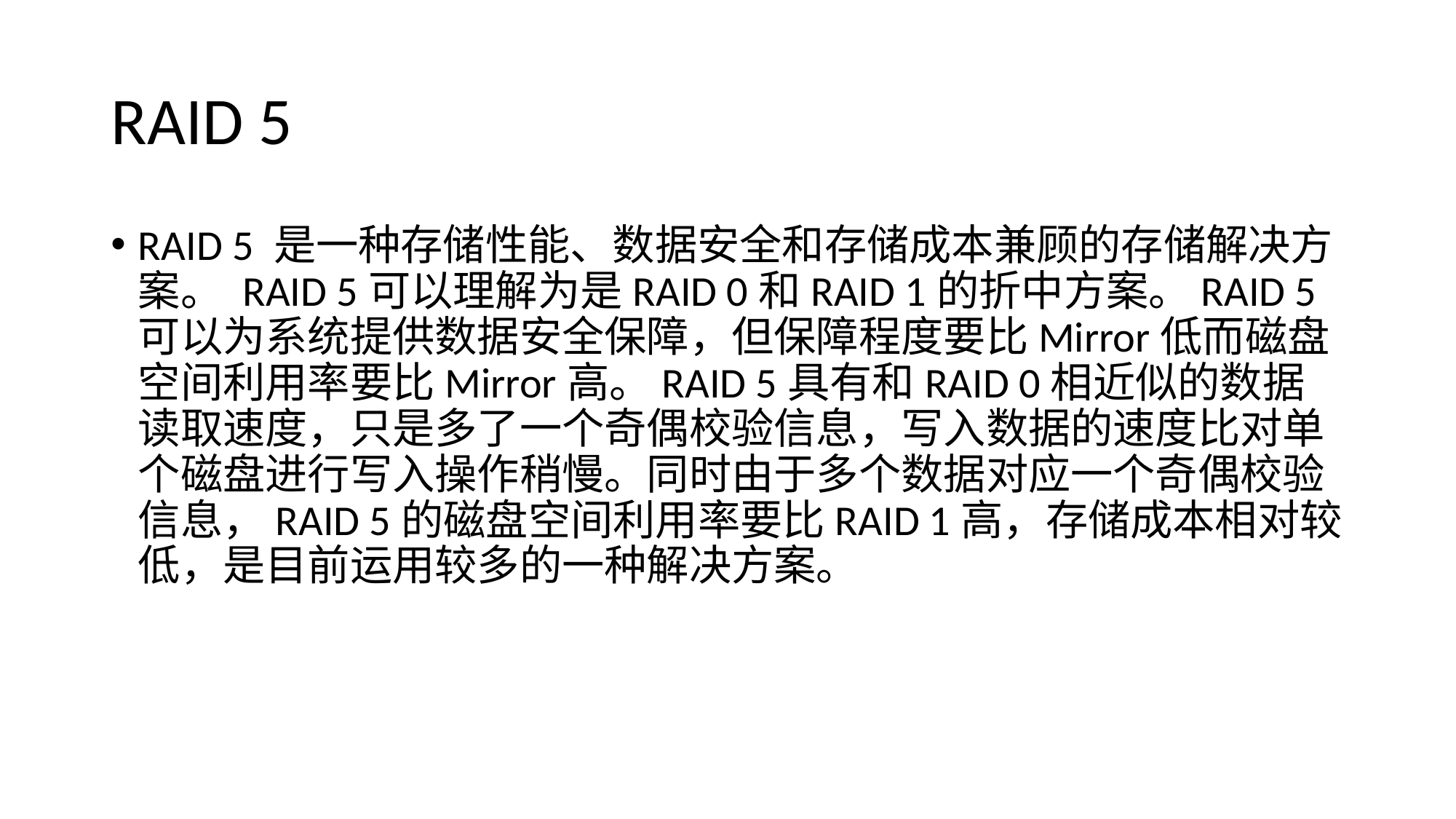

# RAID 5
RAID 5 是一种存储性能、数据安全和存储成本兼顾的存储解决方案。 RAID 5可以理解为是RAID 0和RAID 1的折中方案。RAID 5可以为系统提供数据安全保障，但保障程度要比Mirror低而磁盘空间利用率要比Mirror高。RAID 5具有和RAID 0相近似的数据读取速度，只是多了一个奇偶校验信息，写入数据的速度比对单个磁盘进行写入操作稍慢。同时由于多个数据对应一个奇偶校验信息，RAID 5的磁盘空间利用率要比RAID 1高，存储成本相对较低，是目前运用较多的一种解决方案。